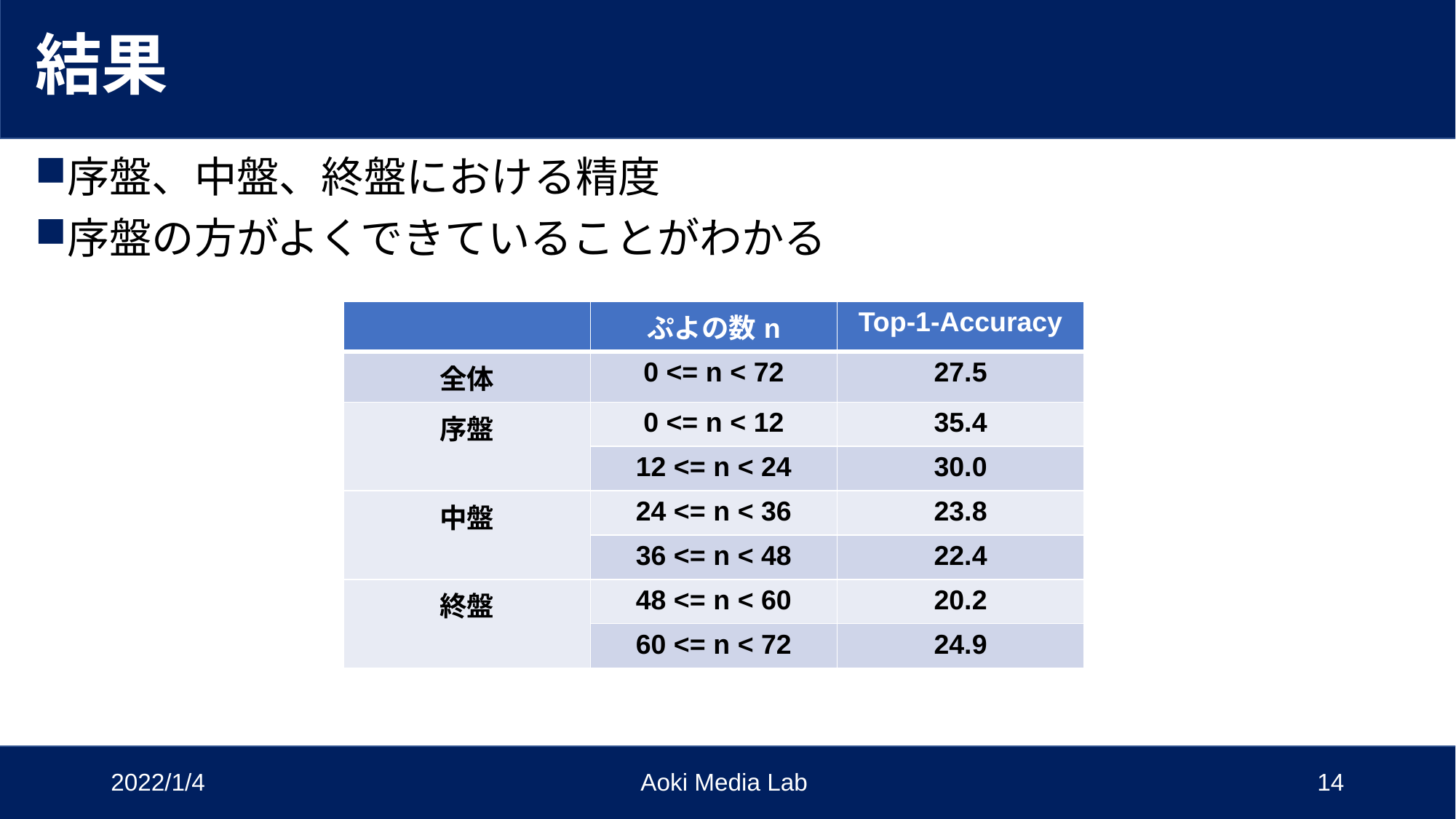

# 結果
序盤、中盤、終盤における精度
序盤の方がよくできていることがわかる
|  | ぷよの数n | Top-1-Accuracy |
| --- | --- | --- |
| 全体 | 0 <= n < 72 | 27.5 |
| 序盤 | 0 <= n < 12 | 35.4 |
|  | 12 <= n < 24 | 30.0 |
| 中盤 | 24 <= n < 36 | 23.8 |
|  | 36 <= n < 48 | 22.4 |
| 終盤 | 48 <= n < 60 | 20.2 |
|  | 60 <= n < 72 | 24.9 |
2022/1/4
Aoki Media Lab
14